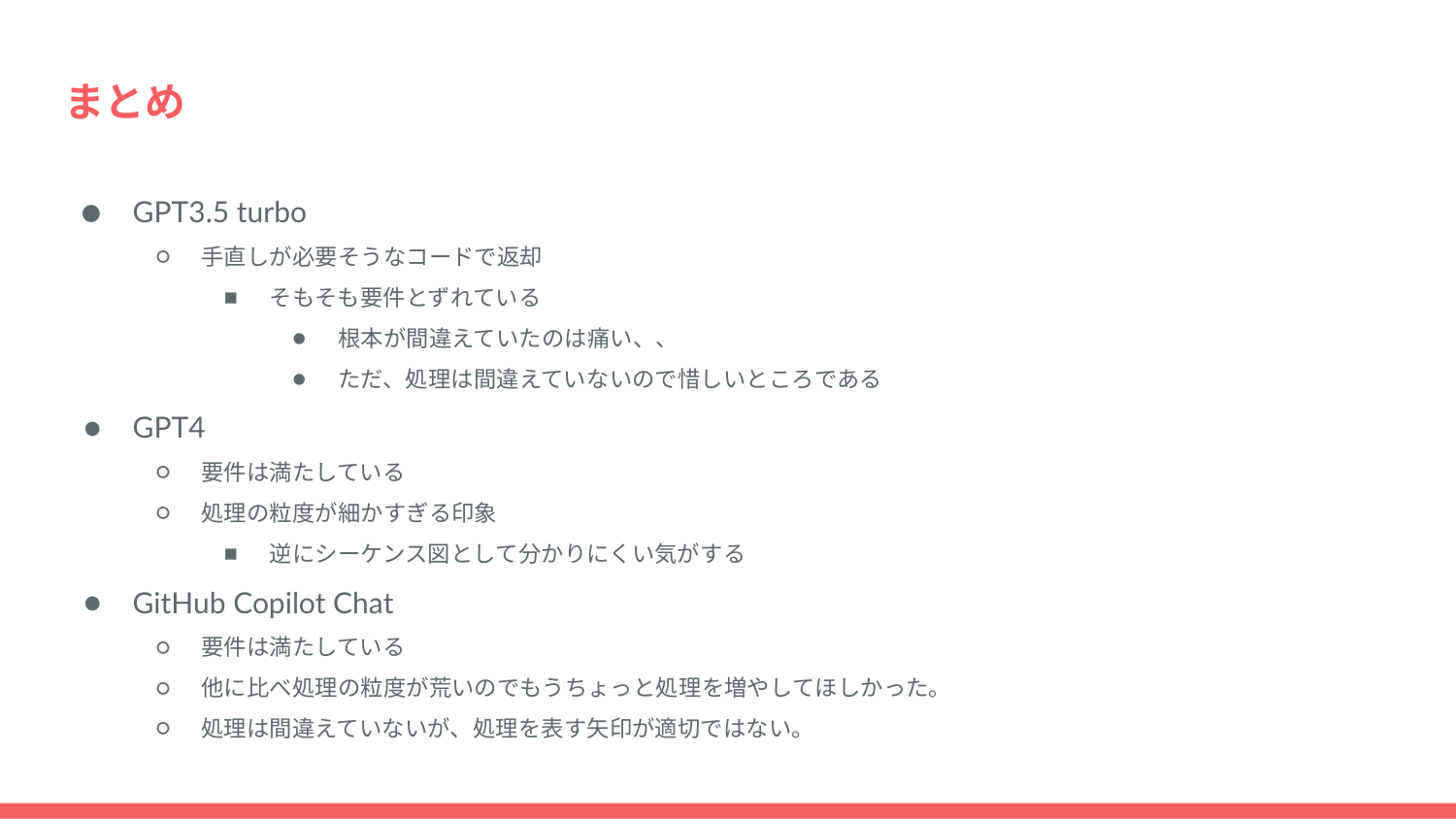

# まとめ
GPT3.5 turbo
手直しが必要そうなコードで返却
そもそも要件とずれている
根本が間違えていたのは痛い、、
ただ、処理は間違えていないので惜しいところである
GPT4
要件は満たしている
処理の粒度が細かすぎる印象
逆にシーケンス図として分かりにくい気がする
GitHub Copilot Chat
要件は満たしている
他に比べ処理の粒度が荒いのでもうちょっと処理を増やしてほしかった。
処理は間違えていないが、処理を表す矢印が適切ではない。